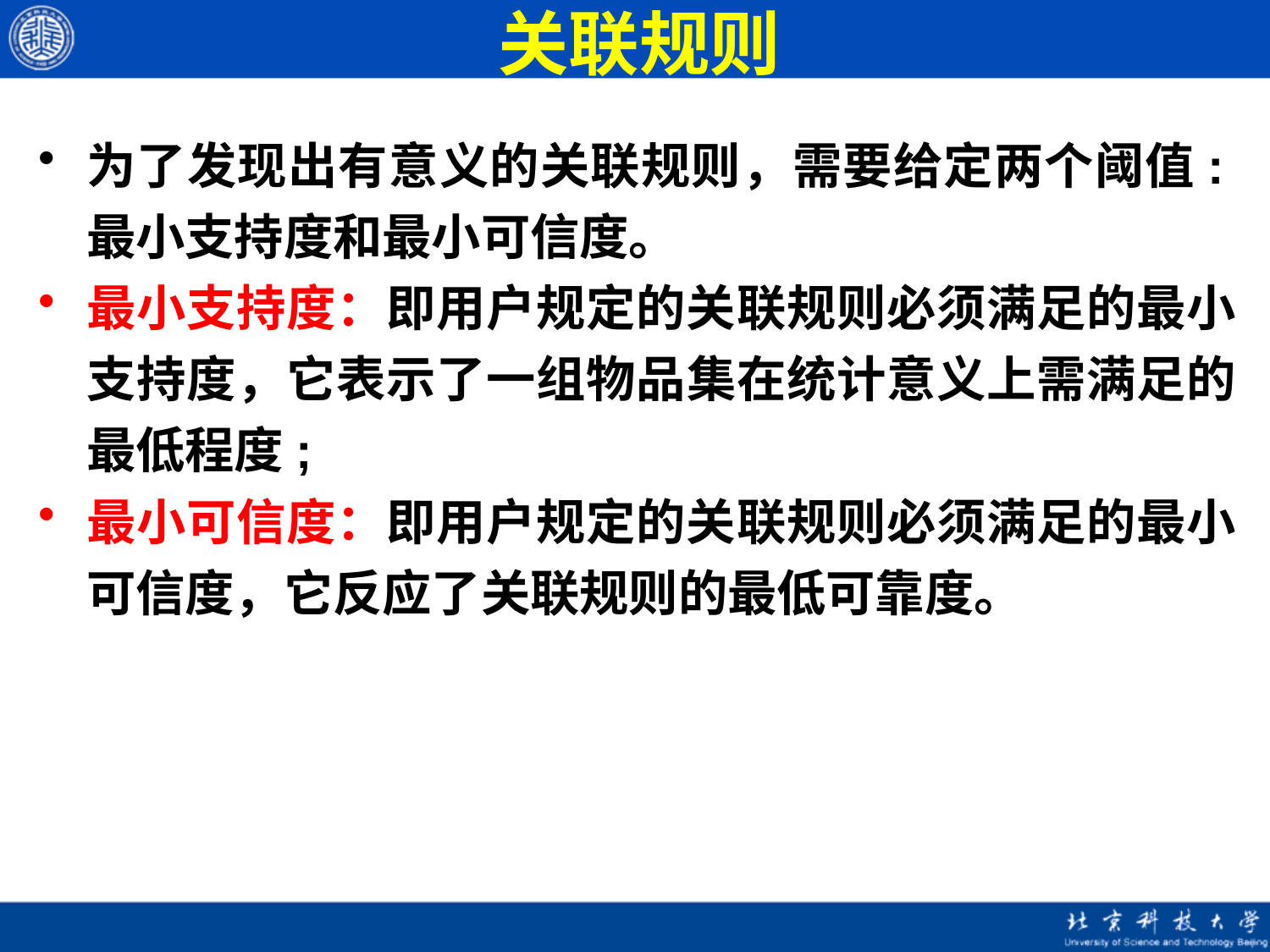

# 关联规则
为了发现出有意义的关联规则，需要给定两个阈值:最小支持度和最小可信度。
最小支持度：即用户规定的关联规则必须满足的最小支持度，它表示了一组物品集在统计意义上需满足的最低程度;
最小可信度：即用户规定的关联规则必须满足的最小可信度，它反应了关联规则的最低可靠度。